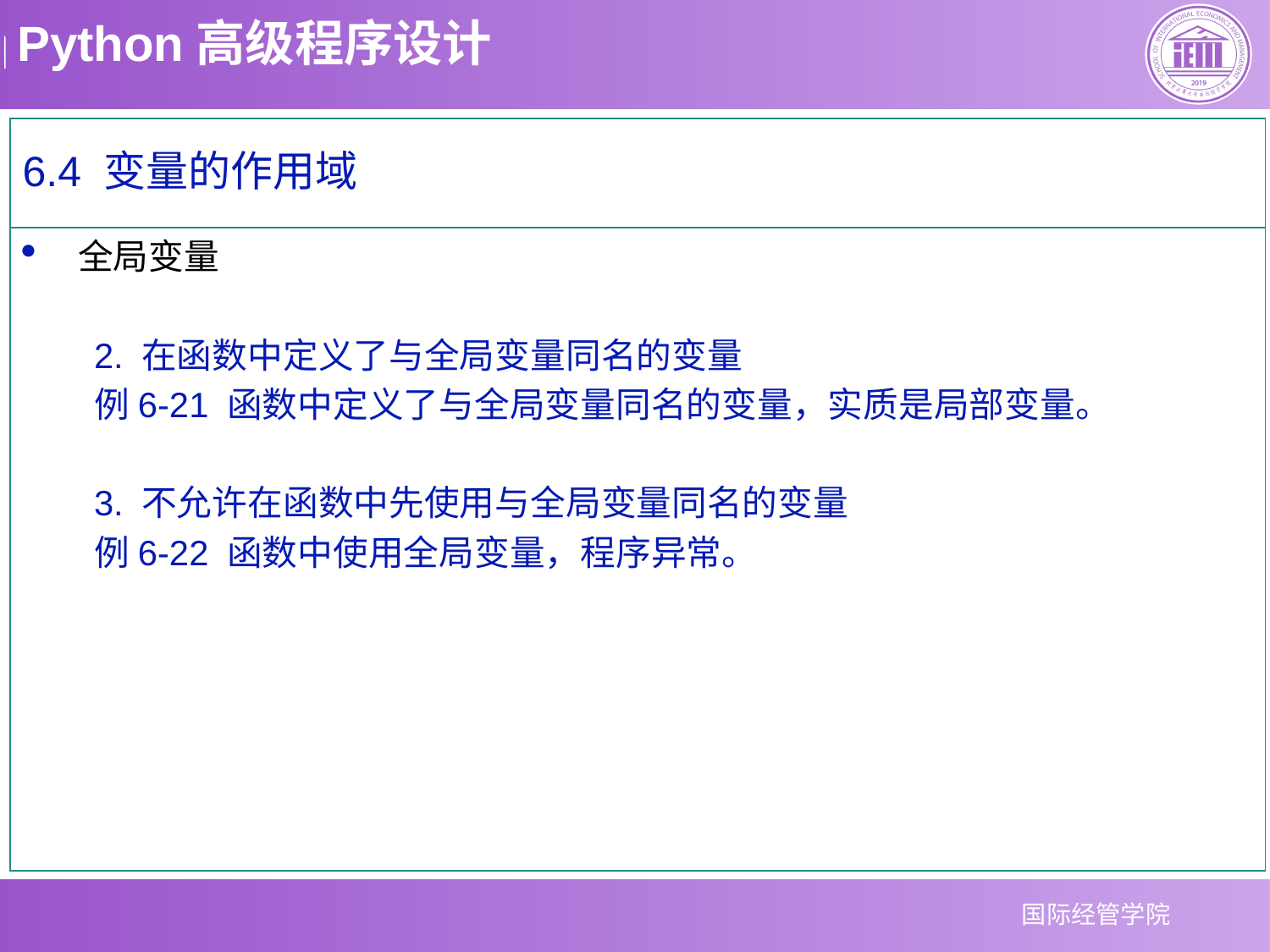

6.4 变量的作用域
全局变量

2. 在函数中定义了与全局变量同名的变量
例6-21 函数中定义了与全局变量同名的变量，实质是局部变量。

3. 不允许在函数中先使用与全局变量同名的变量
例6-22 函数中使用全局变量，程序异常。